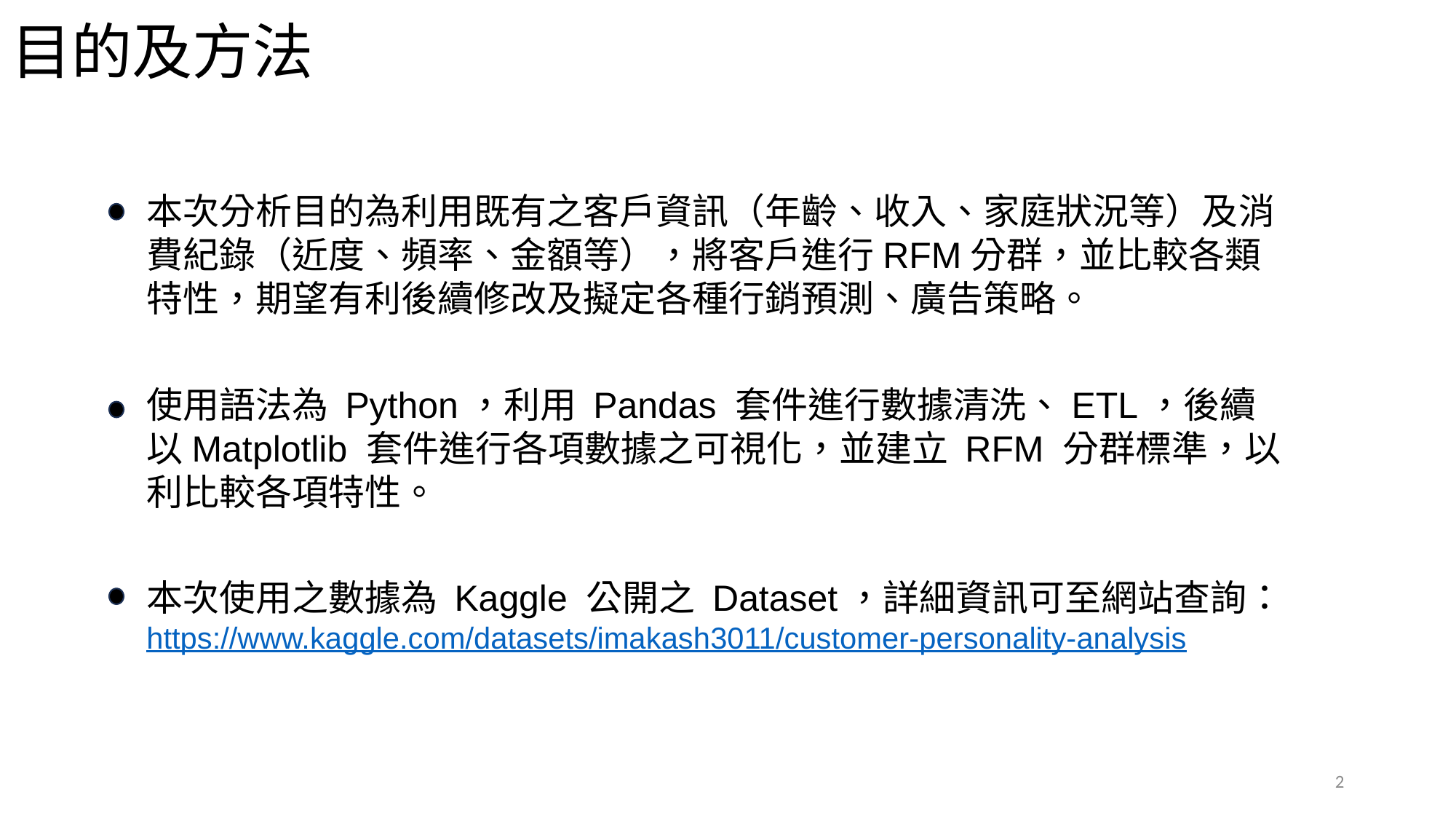

# 目的及方法
本次分析目的為利用既有之客戶資訊（年齡、收入、家庭狀況等）及消費紀錄（近度、頻率、金額等），將客戶進行RFM分群，並比較各類特性，期望有利後續修改及擬定各種行銷預測、廣告策略。

使用語法為 Python，利用 Pandas 套件進行數據清洗、ETL，後續以Matplotlib 套件進行各項數據之可視化，並建立 RFM 分群標準，以利比較各項特性。

本次使用之數據為 Kaggle 公開之 Dataset，詳細資訊可至網站查詢：
https://www.kaggle.com/datasets/imakash3011/customer-personality-analysis

2